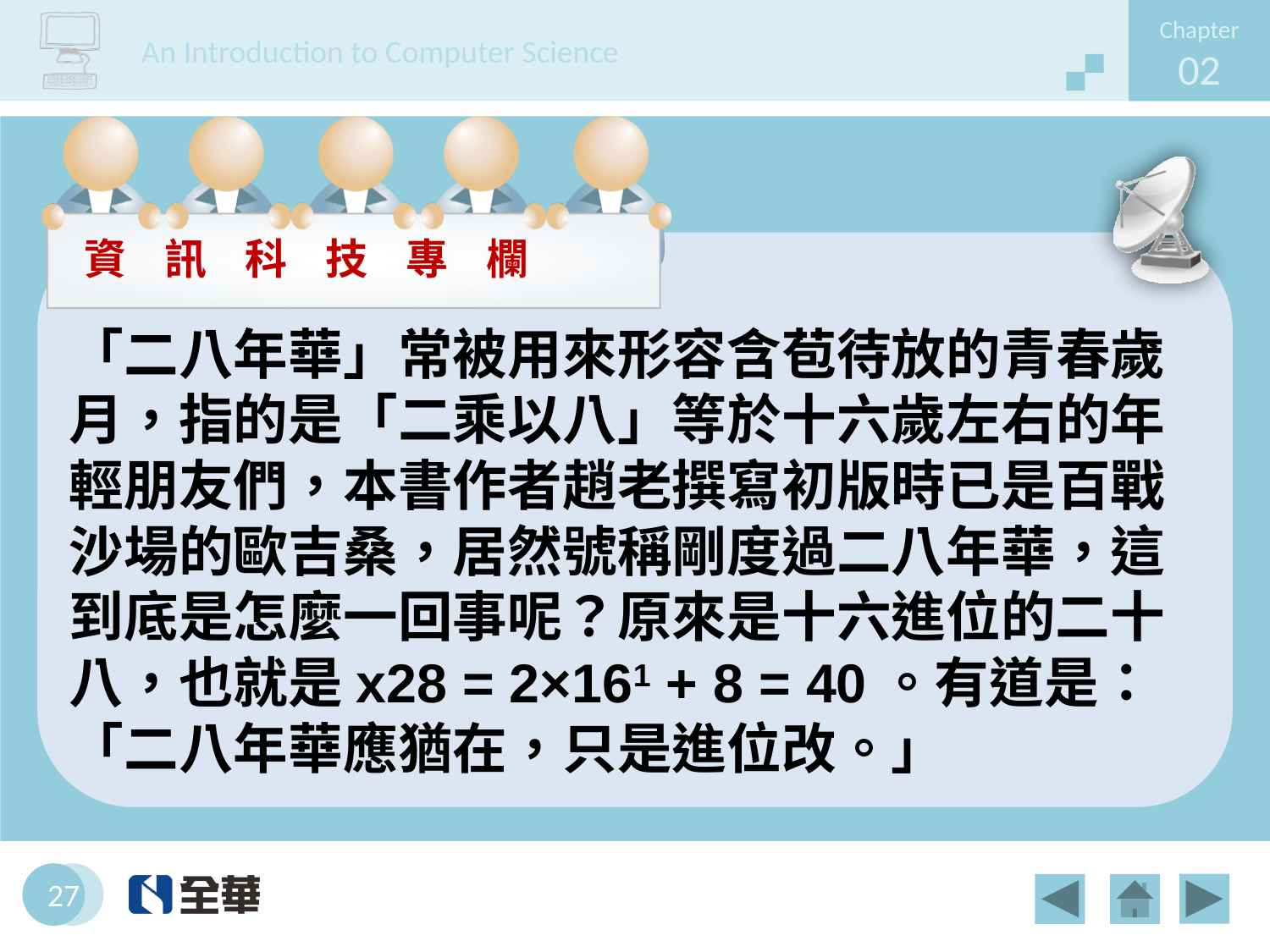

「二八年華」常被用來形容含苞待放的青春歲月，指的是「二乘以八」等於十六歲左右的年輕朋友們，本書作者趙老撰寫初版時已是百戰沙場的歐吉桑，居然號稱剛度過二八年華，這到底是怎麼一回事呢？原來是十六進位的二十八，也就是x28 = 2×161 + 8 = 40。有道是：「二八年華應猶在，只是進位改。」